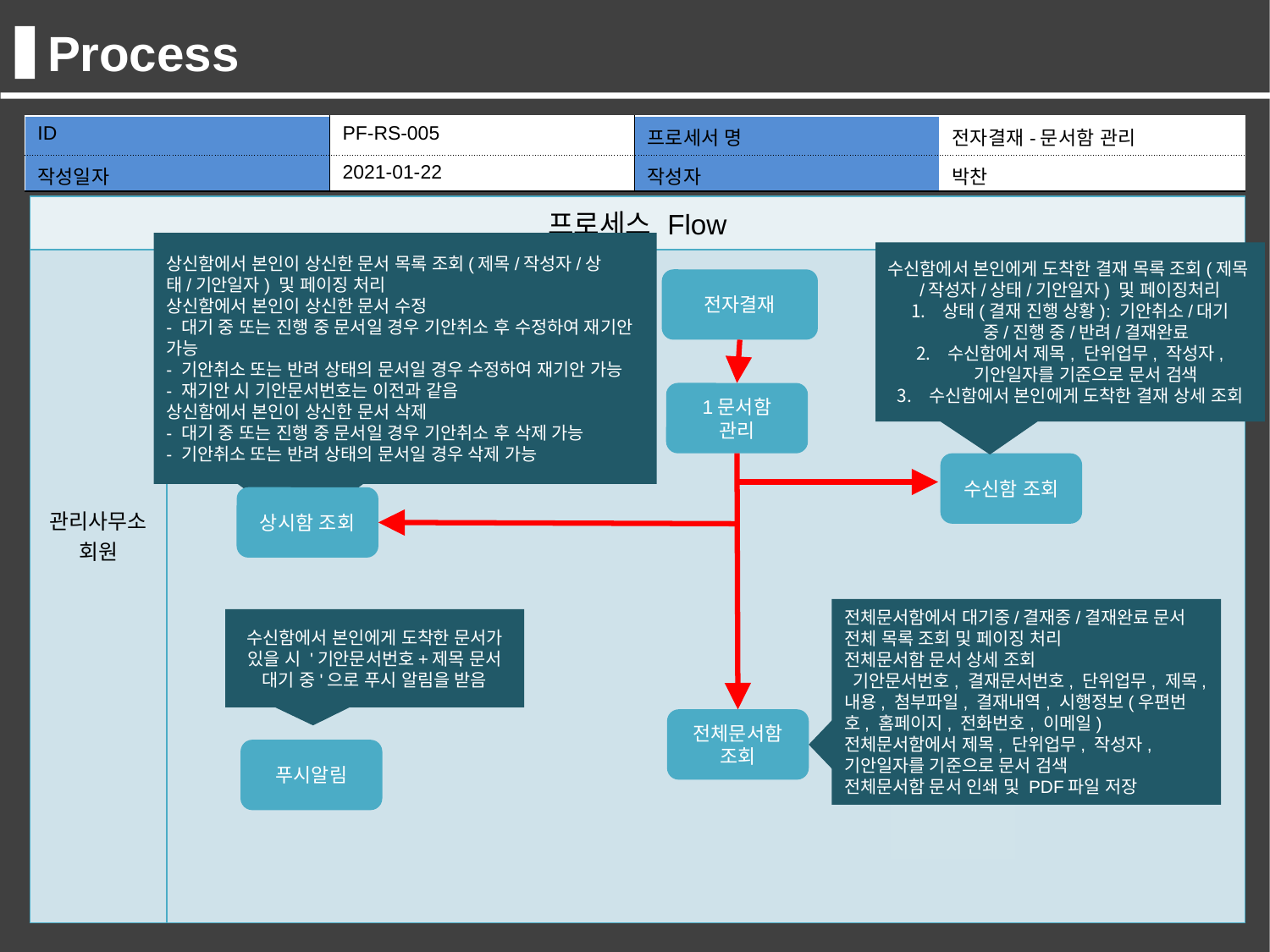

Process

| ID | PF-RS-005 | 프로세서 명 | 전자결재-문서함 관리 |
| --- | --- | --- | --- |
| 작성일자 | 2021-01-22 | 작성자 | 박찬 |
| 프로세스 Flow |  |
| --- | --- |
| 관리사무소 회원 |  |
상신함에서 본인이 상신한 문서 목록 조회(제목/작성자/상태/기안일자) 및 페이징 처리
상신함에서 본인이 상신한 문서 수정
- 대기 중 또는 진행 중 문서일 경우 기안취소 후 수정하여 재기안 가능
- 기안취소 또는 반려 상태의 문서일 경우 수정하여 재기안 가능
- 재기안 시 기안문서번호는 이전과 같음
상신함에서 본인이 상신한 문서 삭제
- 대기 중 또는 진행 중 문서일 경우 기안취소 후 삭제 가능
- 기안취소 또는 반려 상태의 문서일 경우 삭제 가능
수신함에서 본인에게 도착한 결재 목록 조회(제목/작성자/상태/기안일자) 및 페이징처리
상태(결재 진행 상황): 기안취소/대기 중/진행 중/반려/결재완료
수신함에서 제목, 단위업무, 작성자, 기안일자를 기준으로 문서 검색
수신함에서 본인에게 도착한 결재 상세 조회
전자결재
1문서함 관리
수신함 조회
상시함 조회
전체문서함에서 대기중/결재중/결재완료 문서 전체 목록 조회 및 페이징 처리
전체문서함 문서 상세 조회
 기안문서번호, 결재문서번호, 단위업무, 제목, 내용, 첨부파일, 결재내역, 시행정보(우편번호, 홈페이지, 전화번호, 이메일)
전체문서함에서 제목, 단위업무, 작성자, 기안일자를 기준으로 문서 검색
전체문서함 문서 인쇄 및 PDF파일 저장
수신함에서 본인에게 도착한 문서가 있을 시 '기안문서번호+제목 문서 대기 중'으로 푸시 알림을 받음
전체문서함 조회

푸시알림